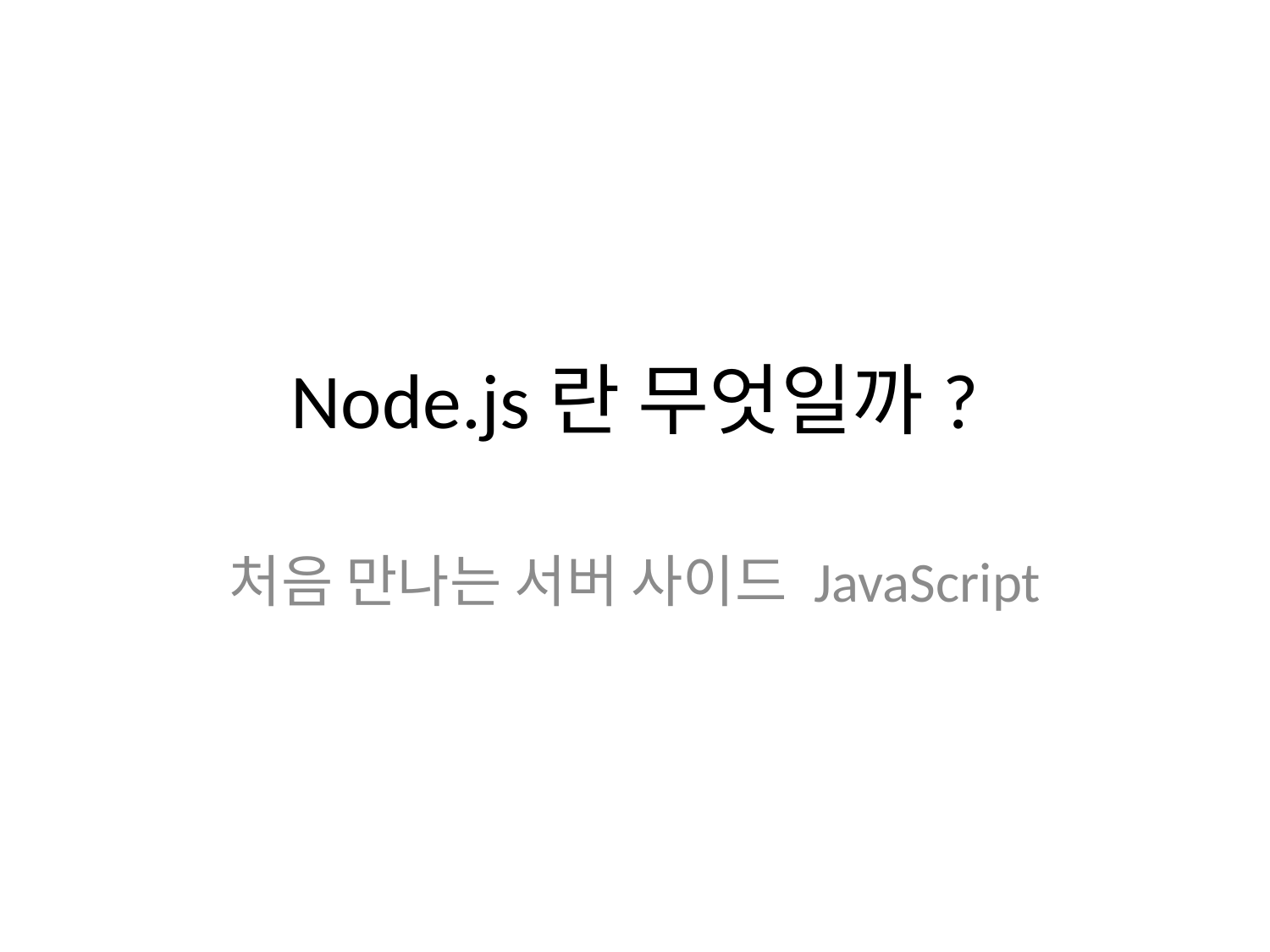

# Node.js란 무엇일까?
처음 만나는 서버 사이드 JavaScript